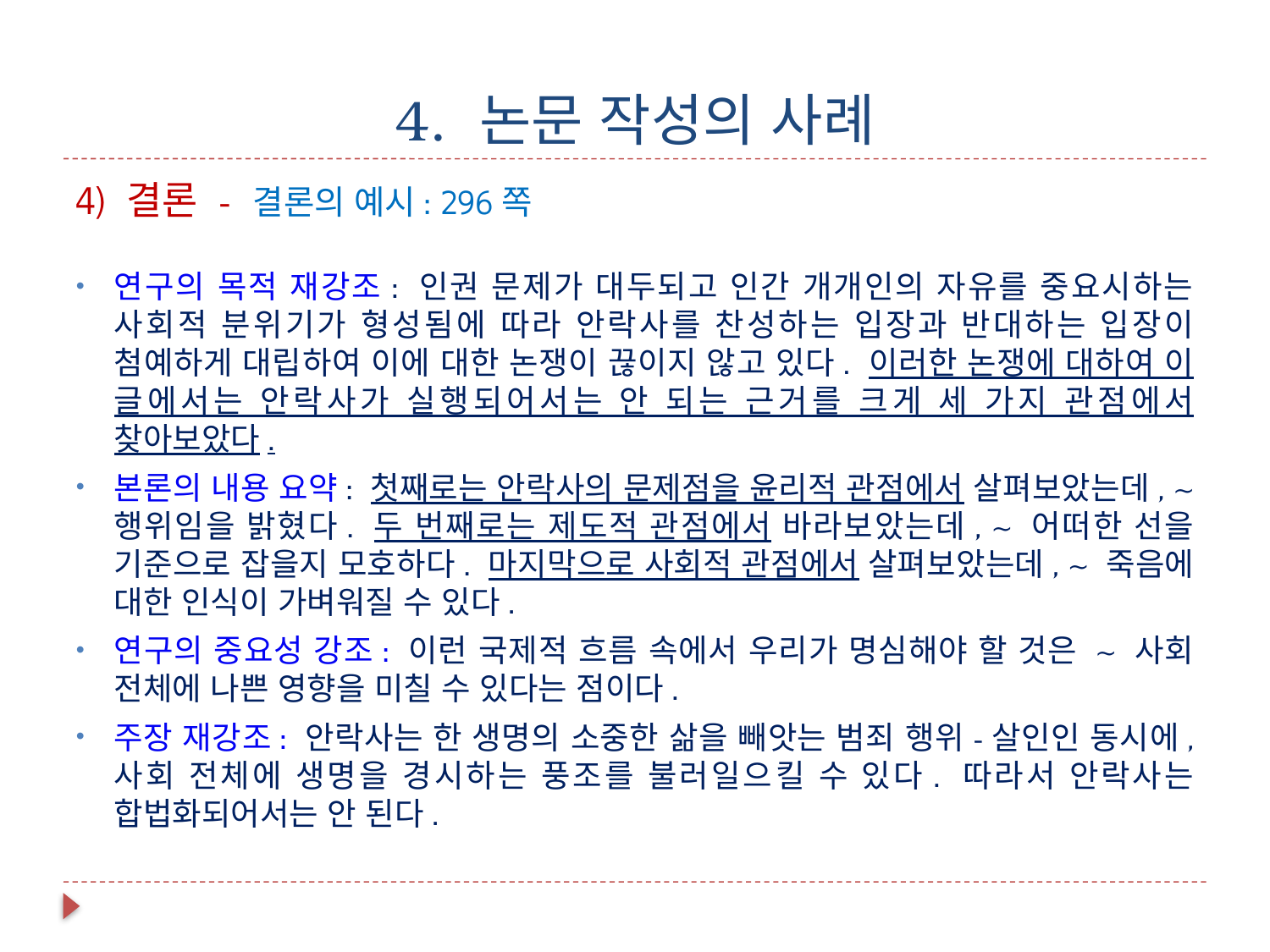

# 4. 논문 작성의 사례
4) 결론 - 결론의 예시: 296쪽

연구의 목적 재강조: 인권 문제가 대두되고 인간 개개인의 자유를 중요시하는 사회적 분위기가 형성됨에 따라 안락사를 찬성하는 입장과 반대하는 입장이 첨예하게 대립하여 이에 대한 논쟁이 끊이지 않고 있다. 이러한 논쟁에 대하여 이 글에서는 안락사가 실행되어서는 안 되는 근거를 크게 세 가지 관점에서 찾아보았다.
본론의 내용 요약: 첫째로는 안락사의 문제점을 윤리적 관점에서 살펴보았는데, ~ 행위임을 밝혔다. 두 번째로는 제도적 관점에서 바라보았는데, ~ 어떠한 선을 기준으로 잡을지 모호하다. 마지막으로 사회적 관점에서 살펴보았는데, ~ 죽음에 대한 인식이 가벼워질 수 있다.
연구의 중요성 강조: 이런 국제적 흐름 속에서 우리가 명심해야 할 것은 ~ 사회 전체에 나쁜 영향을 미칠 수 있다는 점이다.
주장 재강조: 안락사는 한 생명의 소중한 삶을 빼앗는 범죄 행위-살인인 동시에, 사회 전체에 생명을 경시하는 풍조를 불러일으킬 수 있다. 따라서 안락사는 합법화되어서는 안 된다.